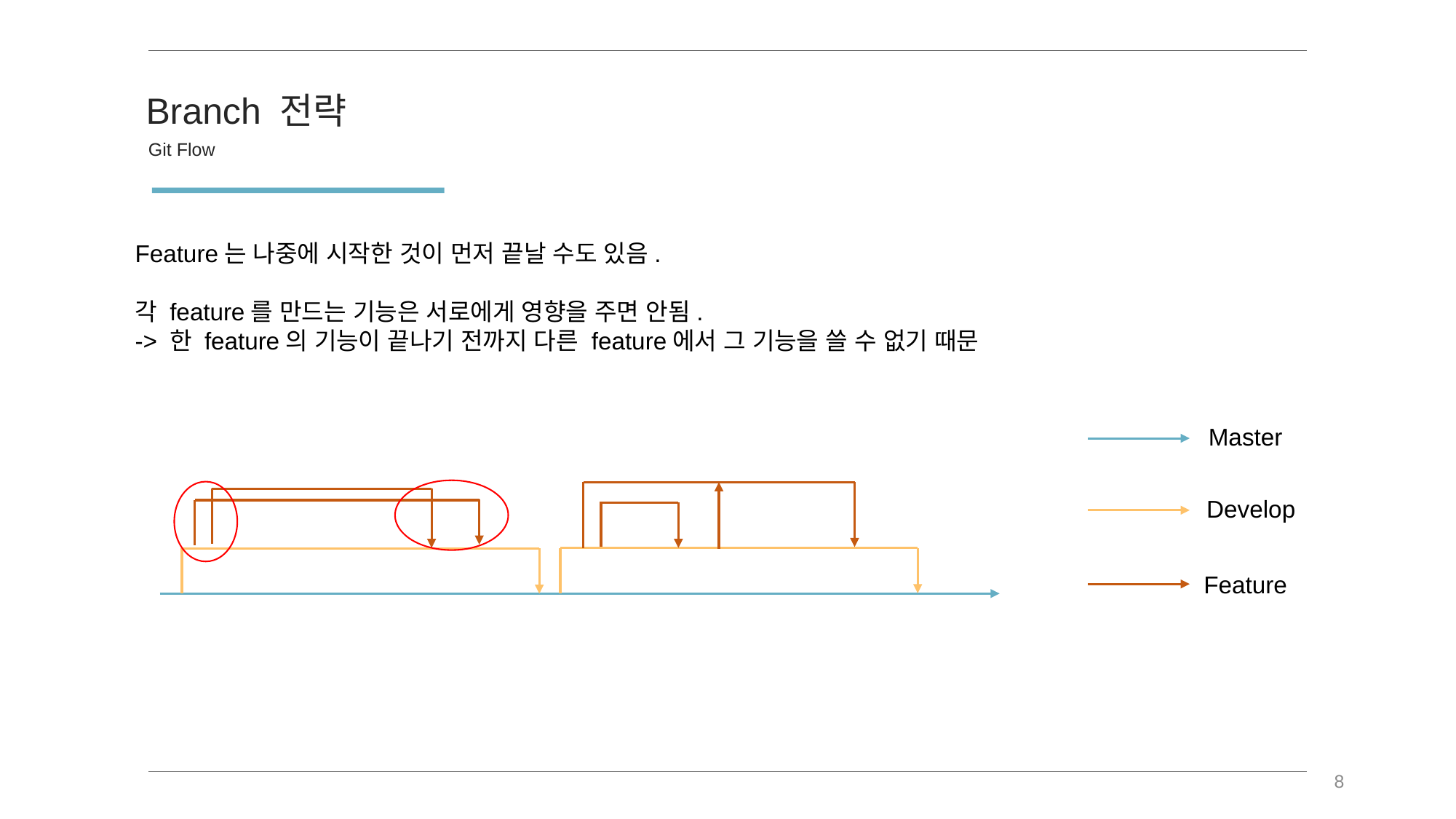

Branch 전략
Git Flow

Feature는 나중에 시작한 것이 먼저 끝날 수도 있음.

각 feature를 만드는 기능은 서로에게 영향을 주면 안됨.
-> 한 feature의 기능이 끝나기 전까지 다른 feature에서 그 기능을 쓸 수 없기 때문
Master

Develop
Feature
8